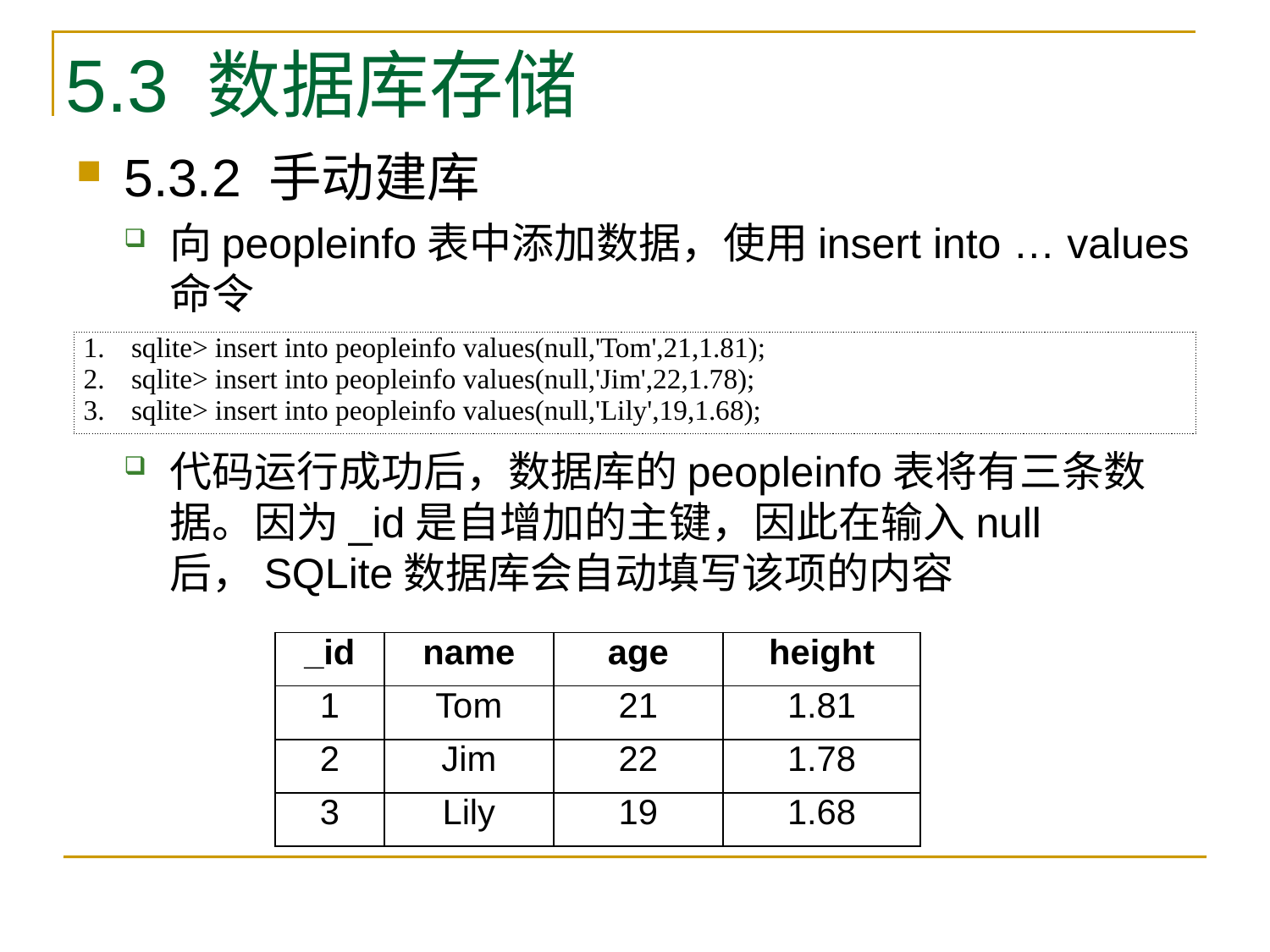

# 5.3 数据库存储
5.3.2 手动建库
向peopleinfo表中添加数据，使用insert into … values命令

代码运行成功后，数据库的peopleinfo表将有三条数据。因为_id是自增加的主键，因此在输入null后，SQLite数据库会自动填写该项的内容

| sqlite> insert into peopleinfo values(null,'Tom',21,1.81); sqlite> insert into peopleinfo values(null,'Jim',22,1.78); sqlite> insert into peopleinfo values(null,'Lily',19,1.68); |
| --- |
| \_id | name | age | height |
| --- | --- | --- | --- |
| 1 | Tom | 21 | 1.81 |
| 2 | Jim | 22 | 1.78 |
| 3 | Lily | 19 | 1.68 |